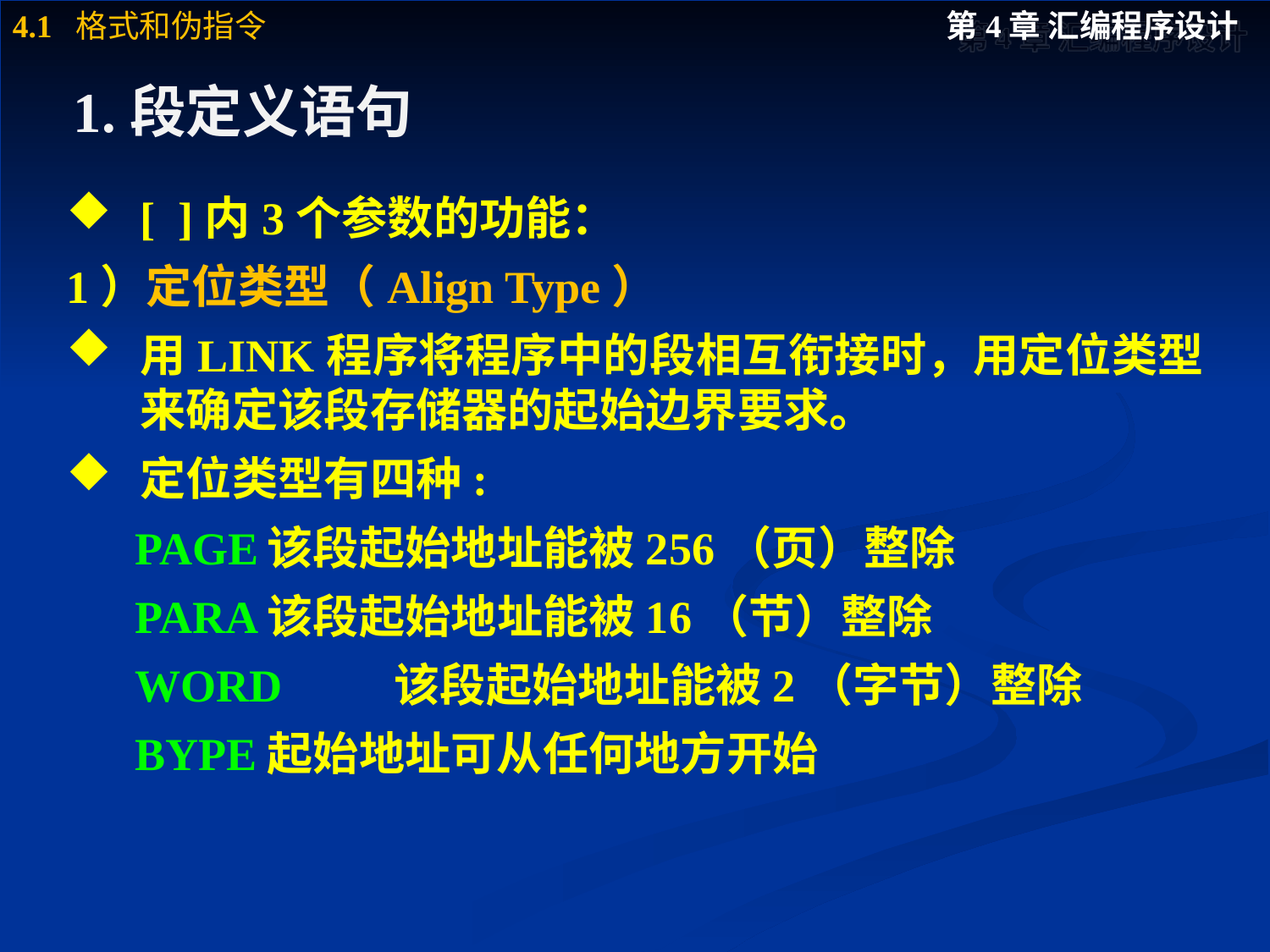

# 1.段定义语句
[  ]内3个参数的功能：
1）定位类型（Align Type）
用LINK程序将程序中的段相互衔接时，用定位类型来确定该段存储器的起始边界要求。
定位类型有四种:
      PAGE	该段起始地址能被256（页）整除
      PARA	该段起始地址能被16（节）整除
      WORD	该段起始地址能被2（字节）整除
      BYPE	起始地址可从任何地方开始